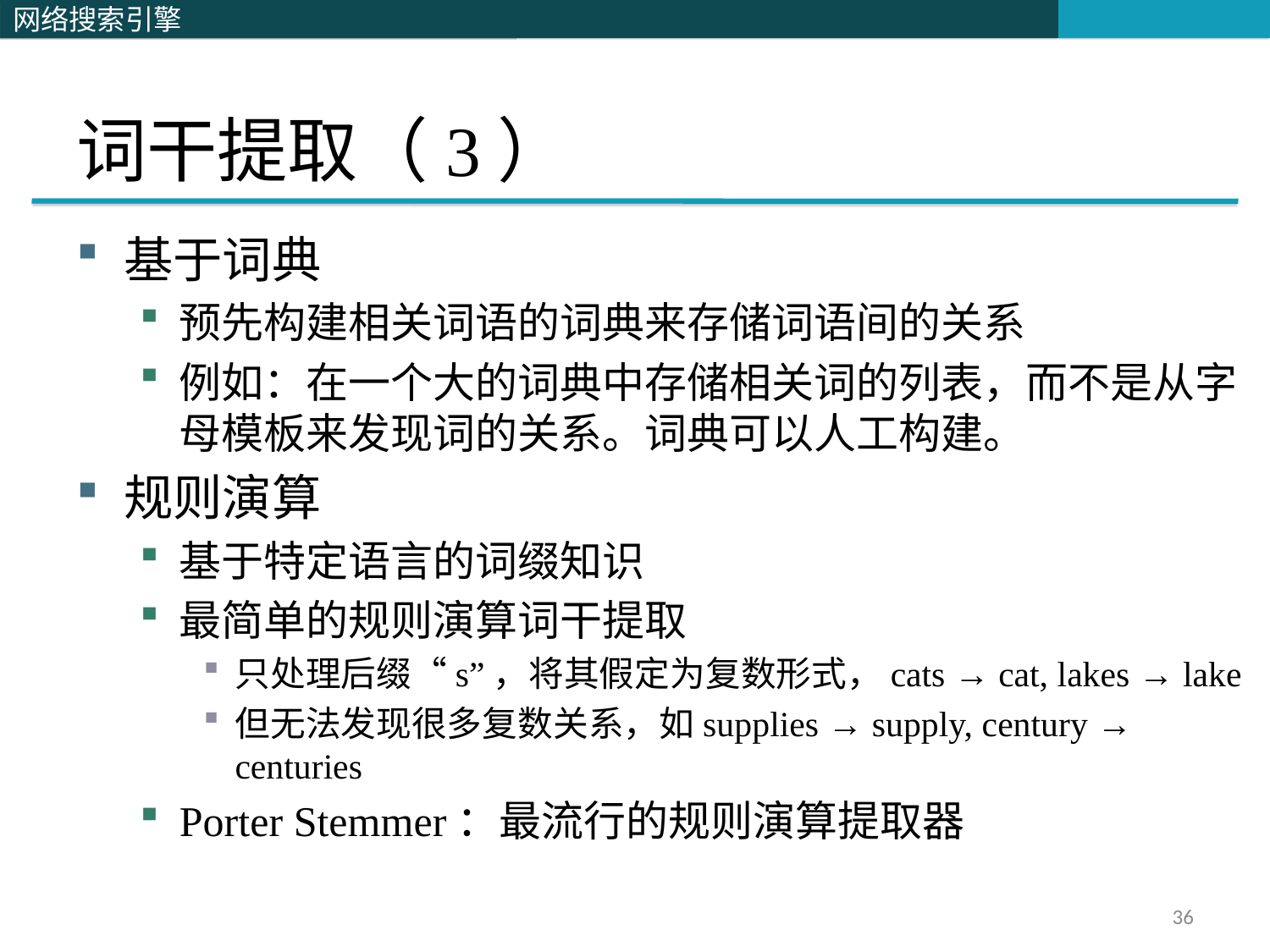

# 词干提取（3）
基于词典
预先构建相关词语的词典来存储词语间的关系
例如：在一个大的词典中存储相关词的列表，而不是从字母模板来发现词的关系。词典可以人工构建。
规则演算
基于特定语言的词缀知识
最简单的规则演算词干提取
只处理后缀“s”，将其假定为复数形式，cats → cat, lakes → lake
但无法发现很多复数关系，如supplies → supply, century → centuries
Porter Stemmer：最流行的规则演算提取器
36